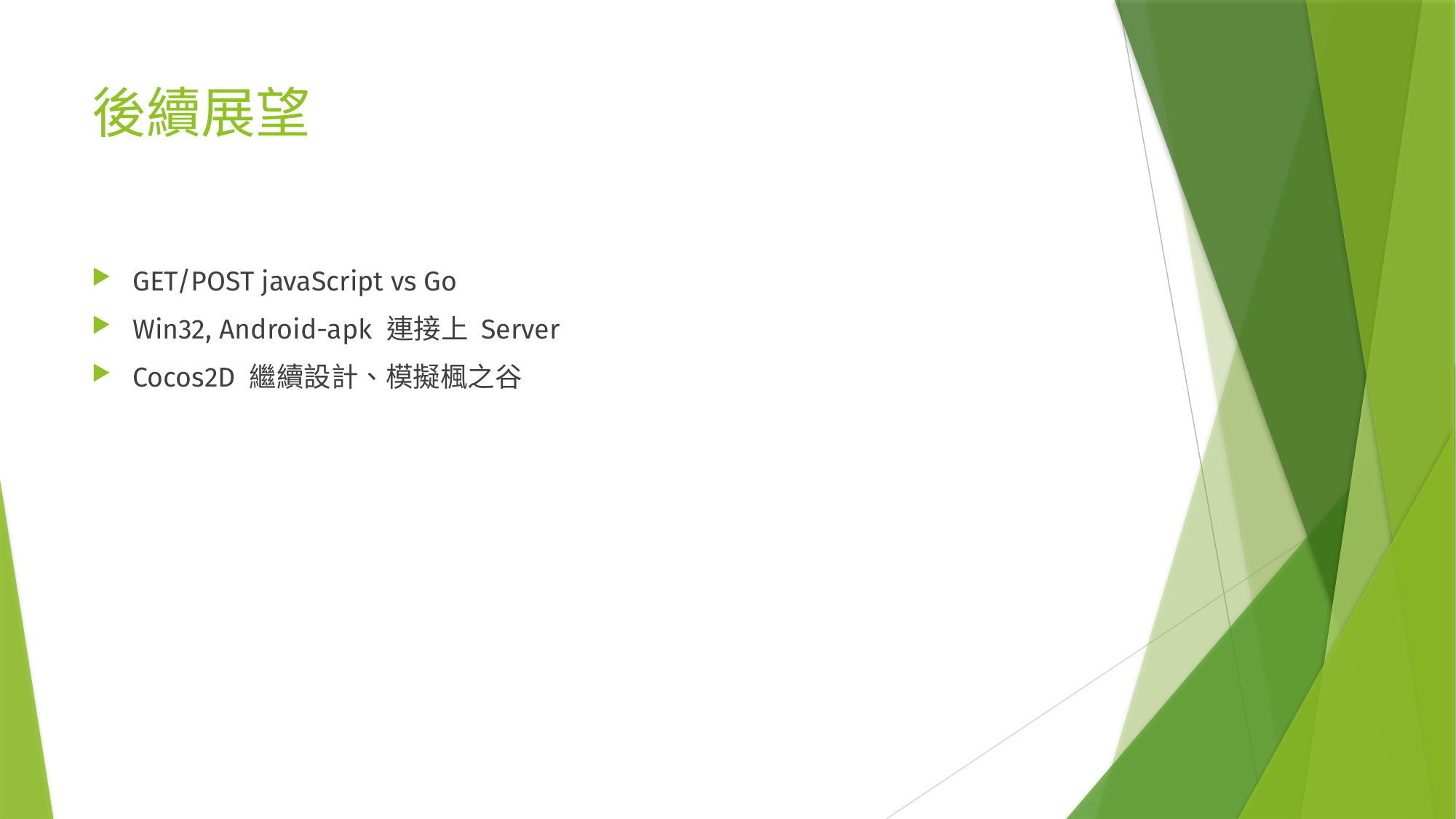

# 後續展望
GET/POST javaScript vs Go
Win32, Android-apk 連接上 Server
Cocos2D 繼續設計、模擬楓之谷